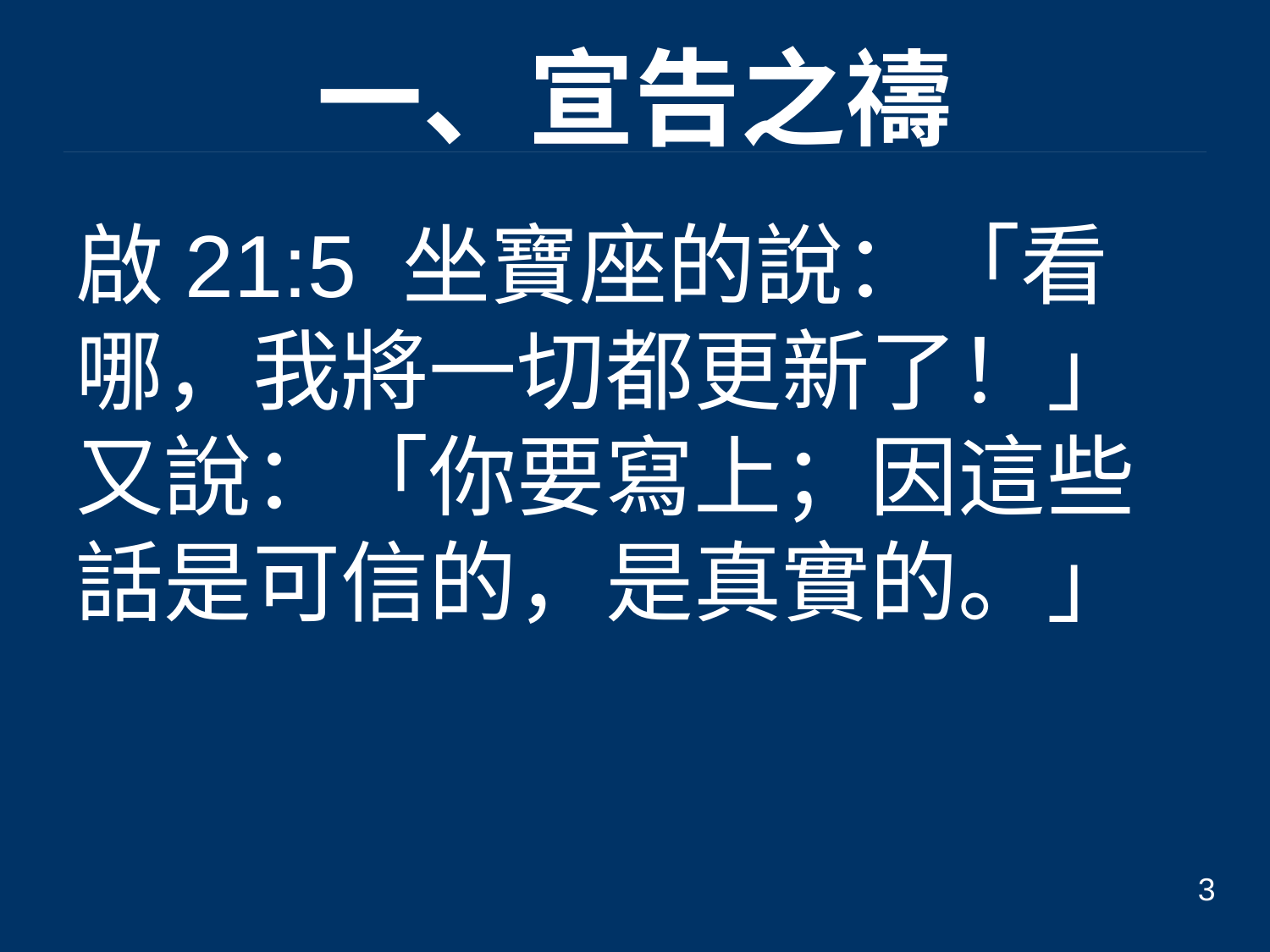

一、宣告之禱

啟21:5 坐寶座的說：「看哪，我將一切都更新了！」又說：「你要寫上；因這些話是可信的，是真實的。」
3